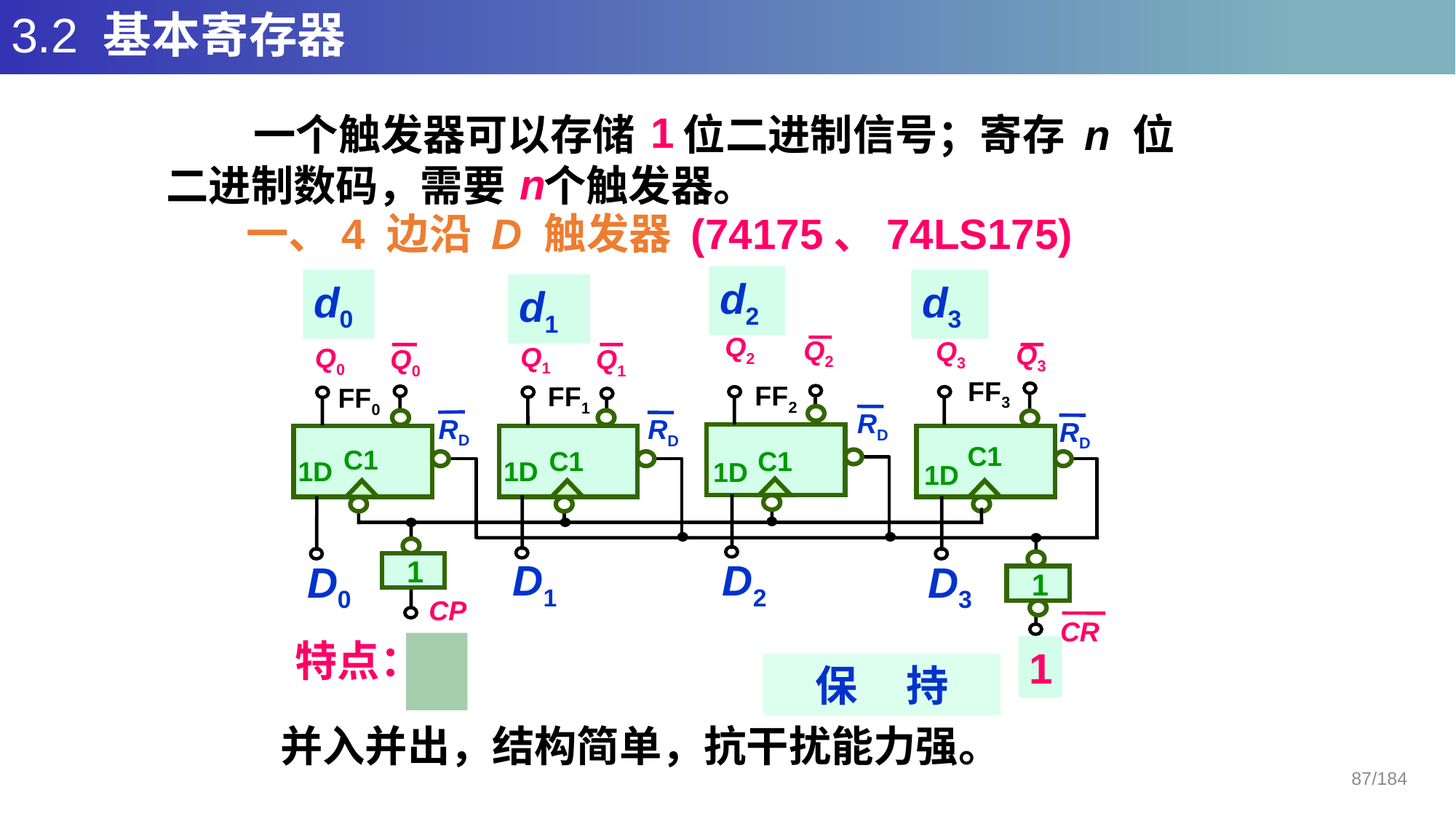

# 3.2 基本寄存器
1
        一个触发器可以存储     位二进制信号；寄存 n 位
二进制数码，需要    个触发器。
 n
一、4 边沿 D 触发器 (74175、74LS175)
d2
d0
d3
d1
1
↑
同步送数
0
0
0
0
0
异步清零
Q2
Q2

Q3
Q3

Q1
Q0
Q0

Q1

FF3
FF2
FF1
FF0

RD

RD

RD

RD

C1
C1
C1
C1
1D
1D

1D

1D

1

1

D1
D2
D0
D3
CP
CR

特点：

保     持
并入并出，结构简单，抗干扰能力强。
87/184